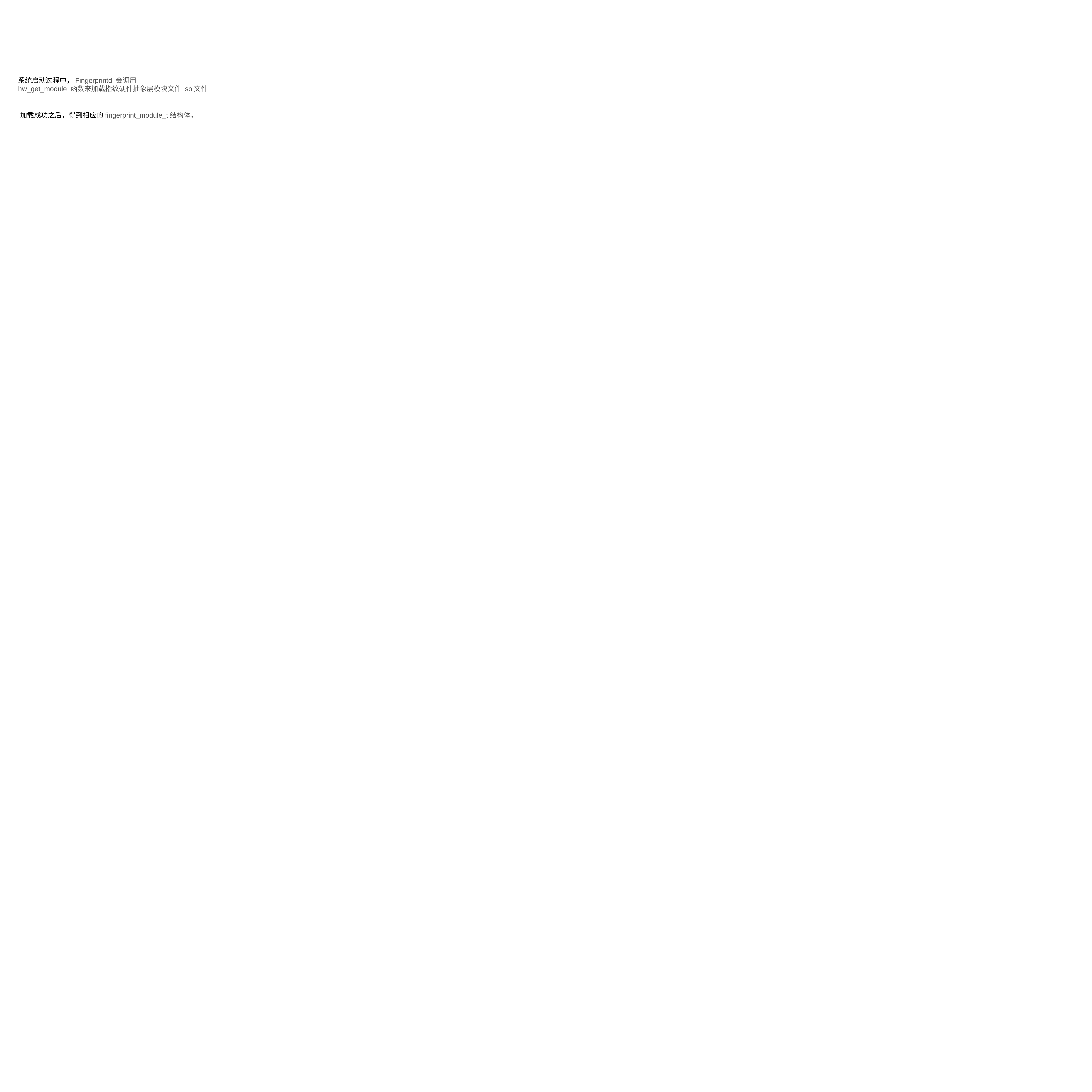

系统启动过程中，Fingerprintd 会调用
hw_get_module 函数来加载指纹硬件抽象层模块文件.so文件
加载成功之后，得到相应的fingerprint_module_t结构体，